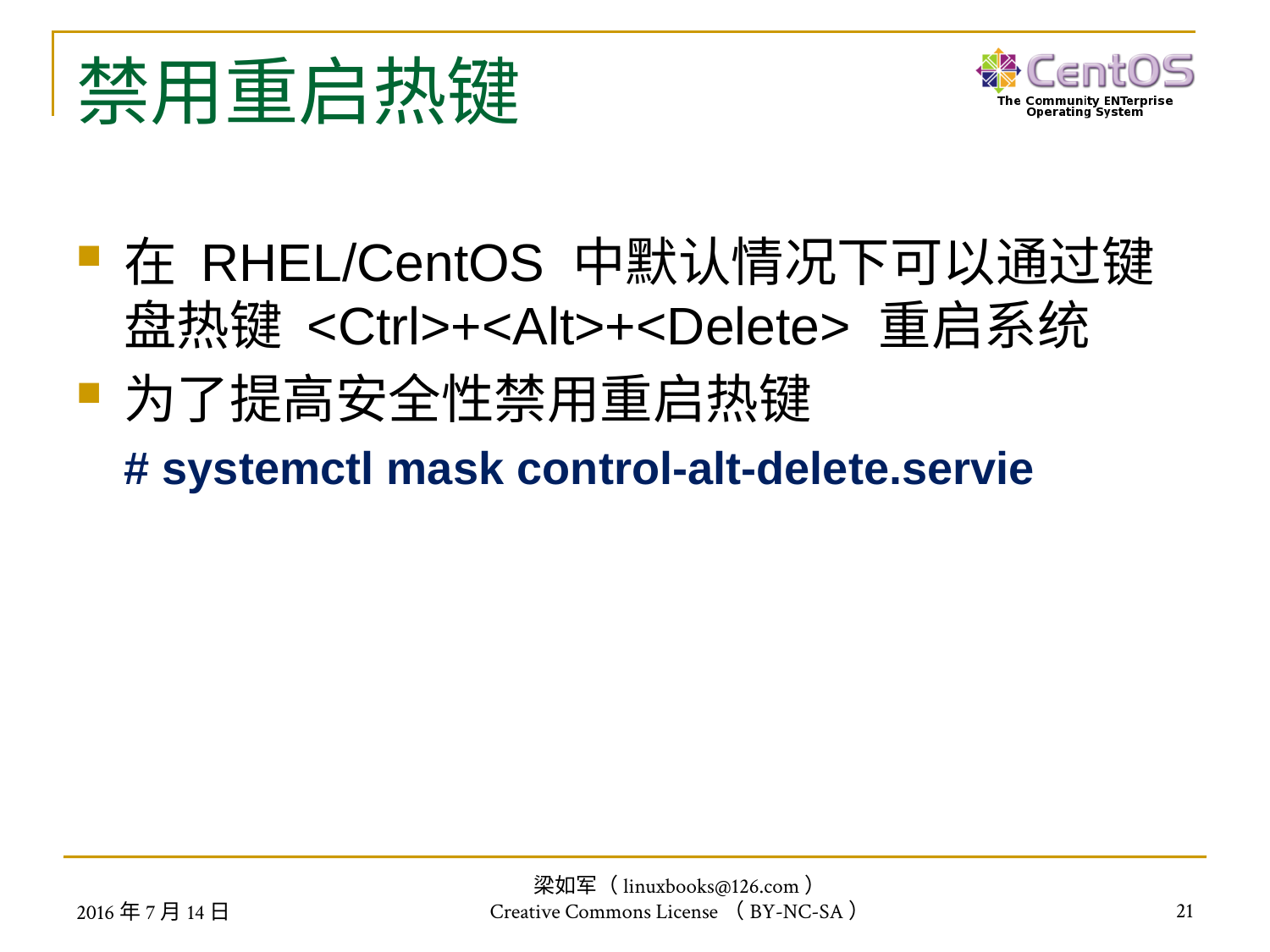

# 禁用重启热键
在 RHEL/CentOS 中默认情况下可以通过键盘热键 <Ctrl>+<Alt>+<Delete> 重启系统
为了提高安全性禁用重启热键
# systemctl mask control-alt-delete.servie

梁如军（linuxbooks@126.com）
Creative Commons License（BY-NC-SA）
2016年7月14日
21